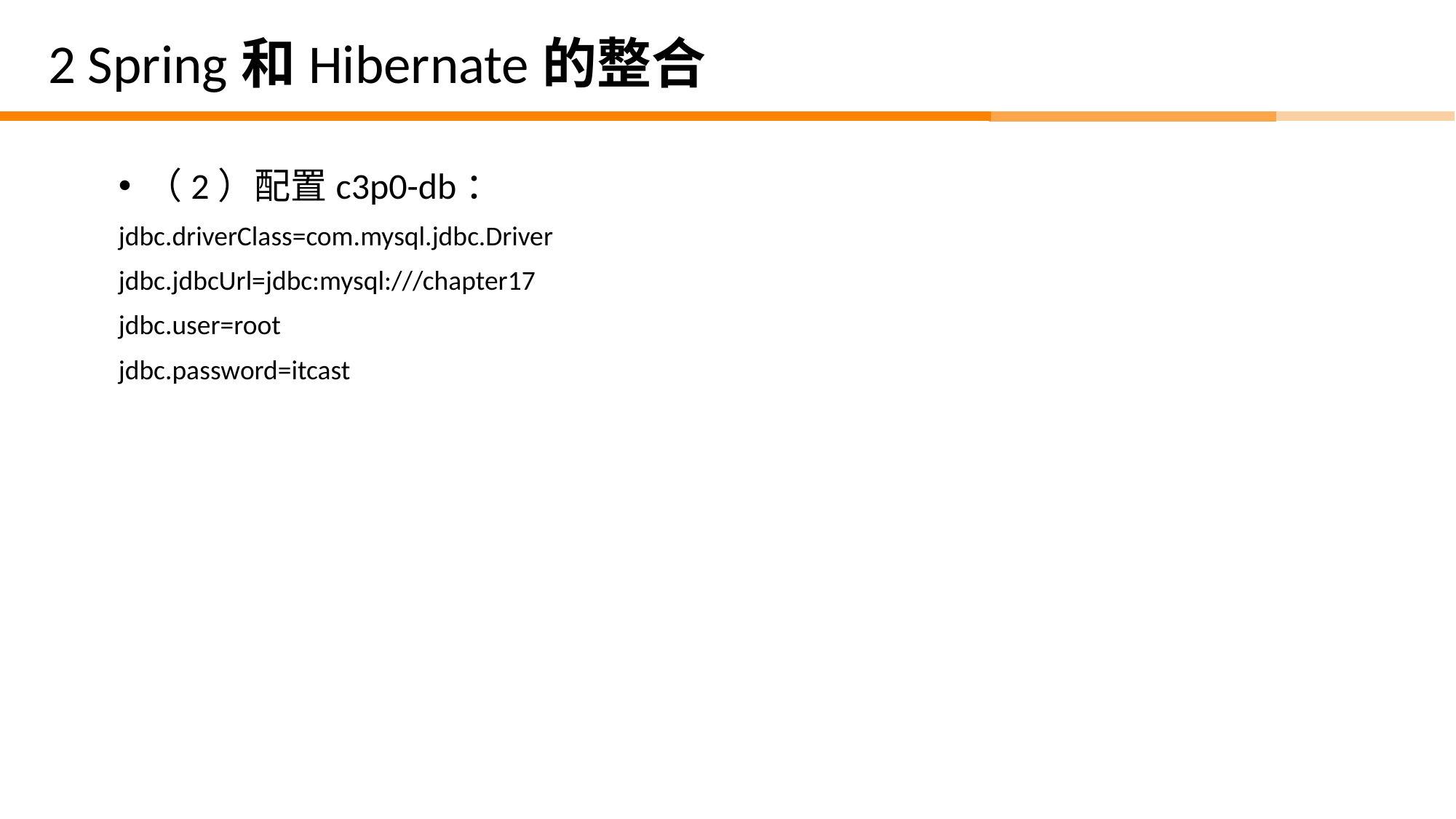

# 2 Spring和Hibernate的整合
（2）配置c3p0-db：
jdbc.driverClass=com.mysql.jdbc.Driver
jdbc.jdbcUrl=jdbc:mysql:///chapter17
jdbc.user=root
jdbc.password=itcast